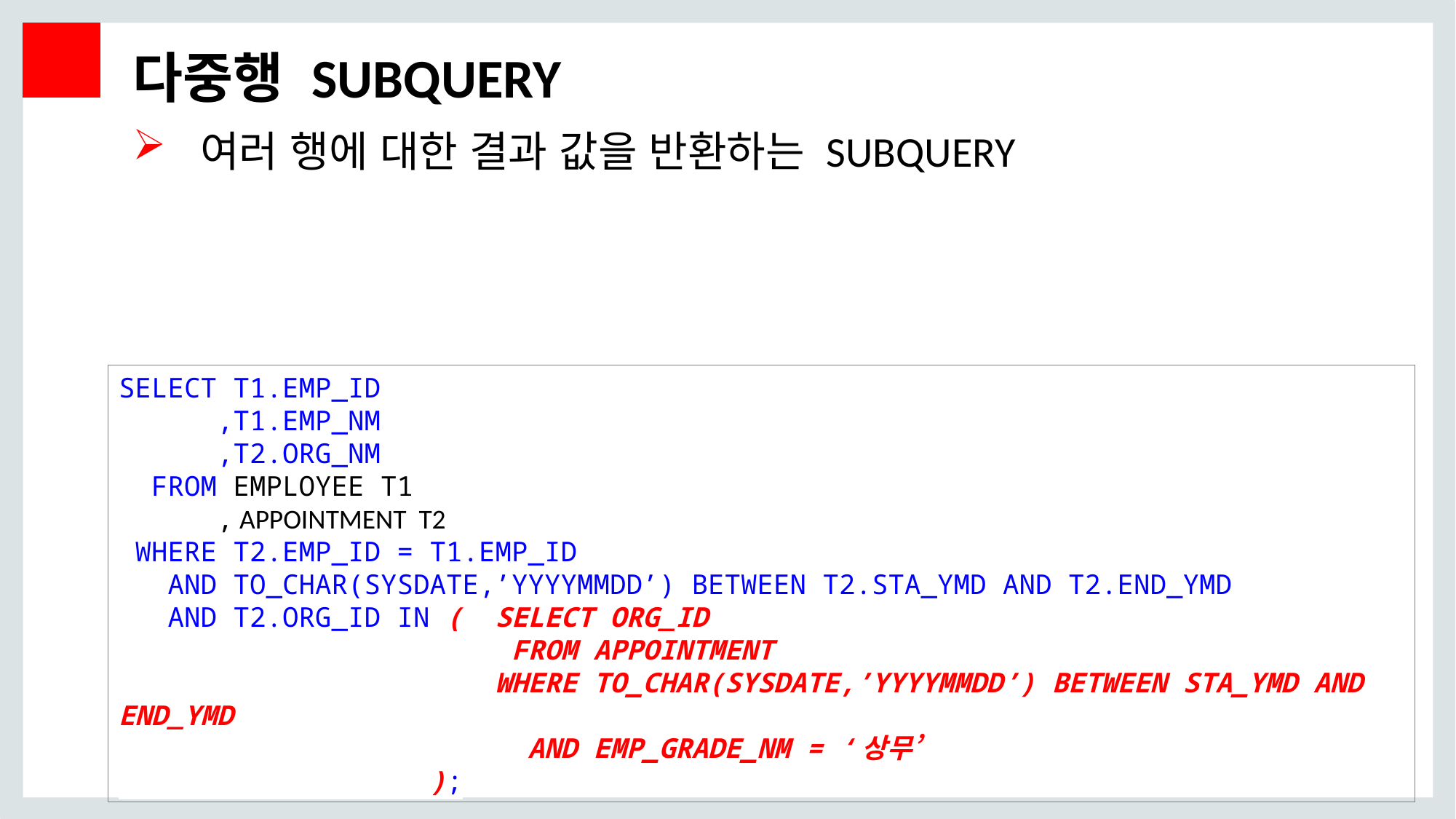

# 다중행 SUBQUERY
  여러 행에 대한 결과 값을 반환하는 SUBQUERY
SELECT T1.EMP_ID
      ,T1.EMP_NM
      ,T2.ORG_NM
  FROM EMPLOYEE T1
      , APPOINTMENT  T2
 WHERE T2.EMP_ID = T1.EMP_ID
   AND TO_CHAR(SYSDATE,’YYYYMMDD’) BETWEEN T2.STA_YMD AND T2.END_YMD
   AND T2.ORG_ID IN (  SELECT ORG_ID
                        FROM APPOINTMENT
                       WHERE TO_CHAR(SYSDATE,’YYYYMMDD’) BETWEEN STA_YMD AND END_YMD
                         AND EMP_GRADE_NM = ‘상무’
                   );